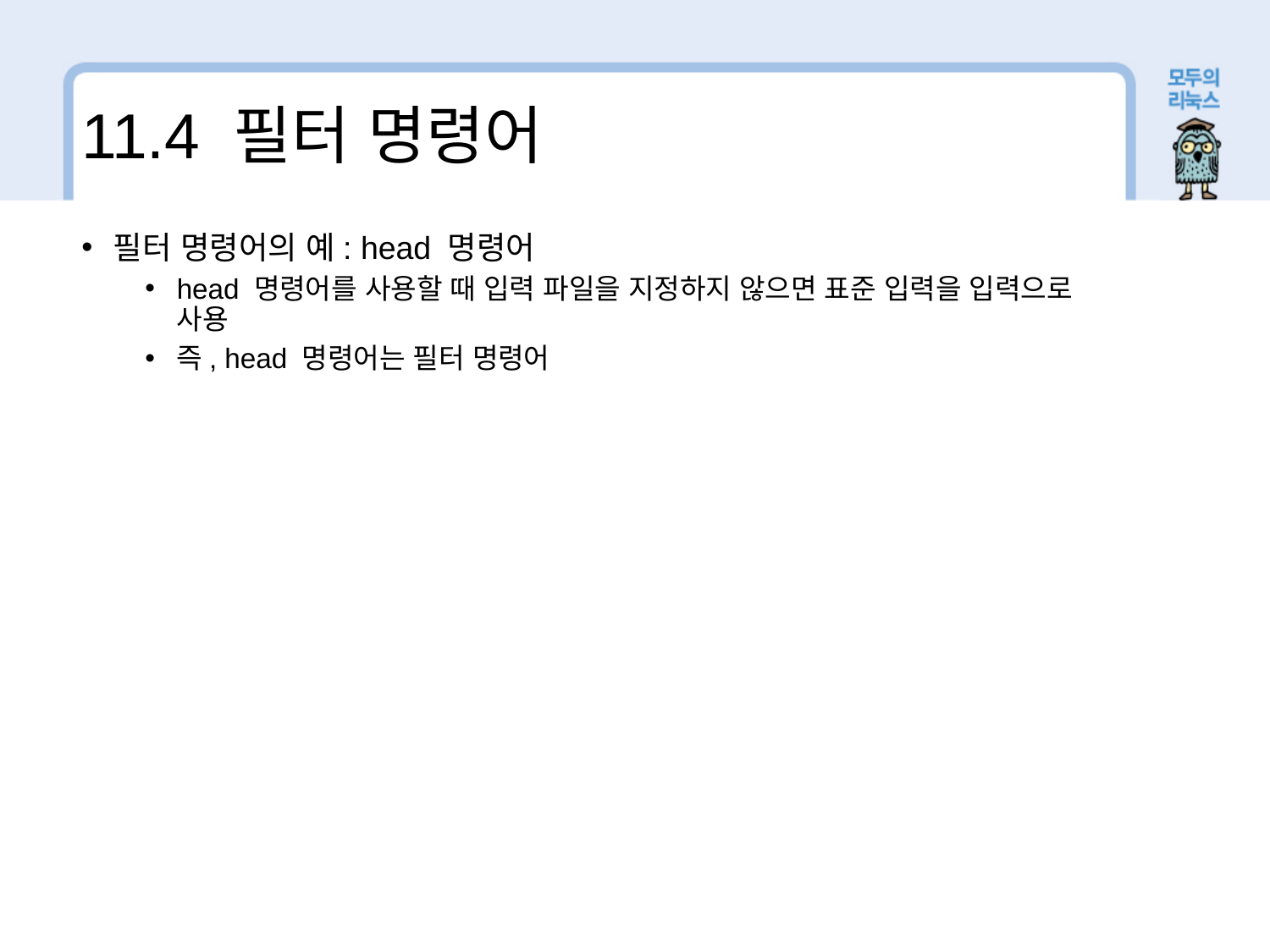

11.4 필터 명령어
필터 명령어의 예: head 명령어
head 명령어를 사용할 때 입력 파일을 지정하지 않으면 표준 입력을 입력으로 사용
즉, head 명령어는 필터 명령어